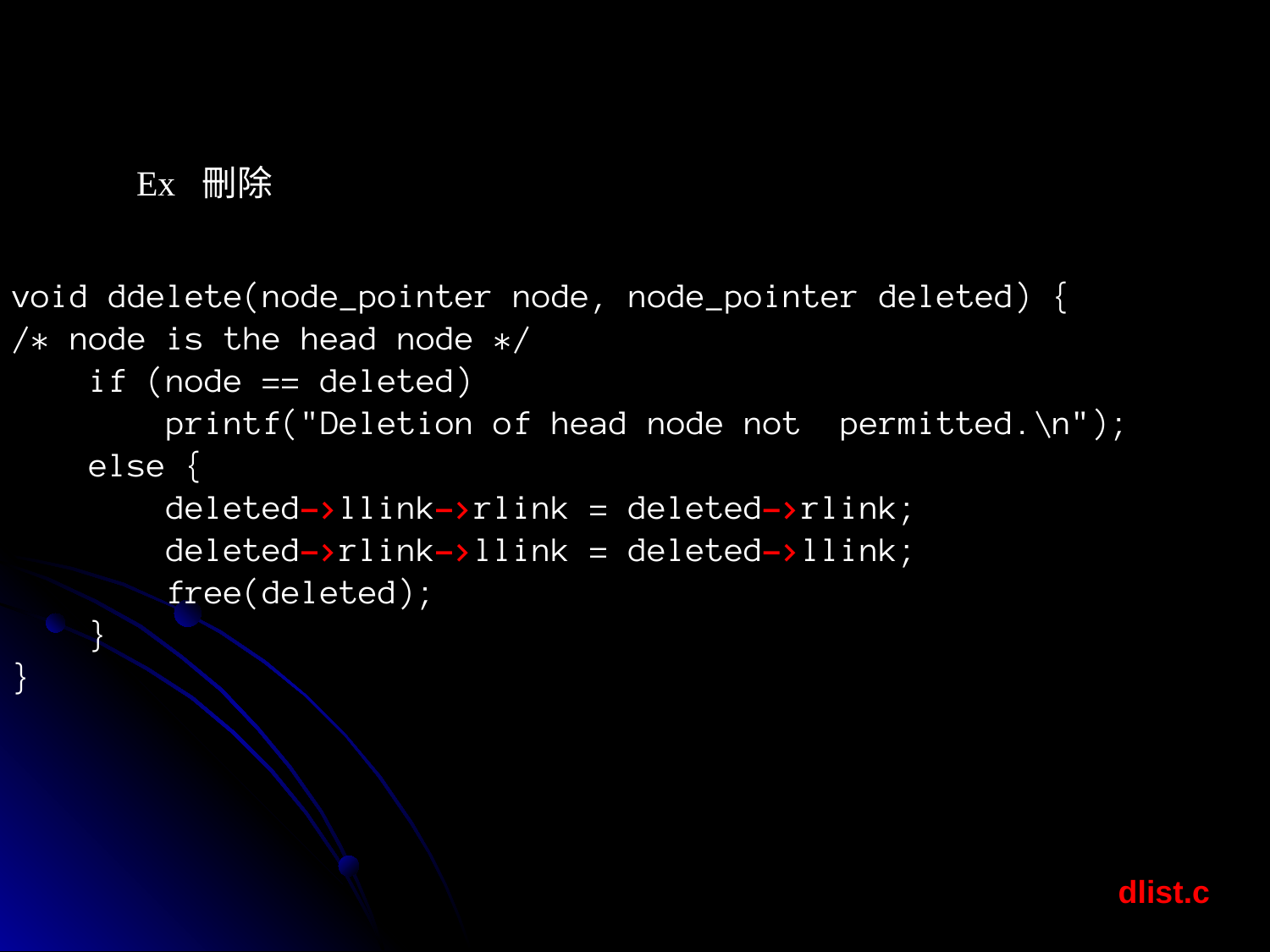

Ex  刪除
void ddelete(node_pointer node, node_pointer deleted) {
/* node is the head node */
    if (node == deleted)
        printf("Deletion of head node not  permitted.\n");
    else {
        deleted->llink->rlink = deleted->rlink;
        deleted->rlink->llink = deleted->llink;
        free(deleted);
    }
}
dlist.c